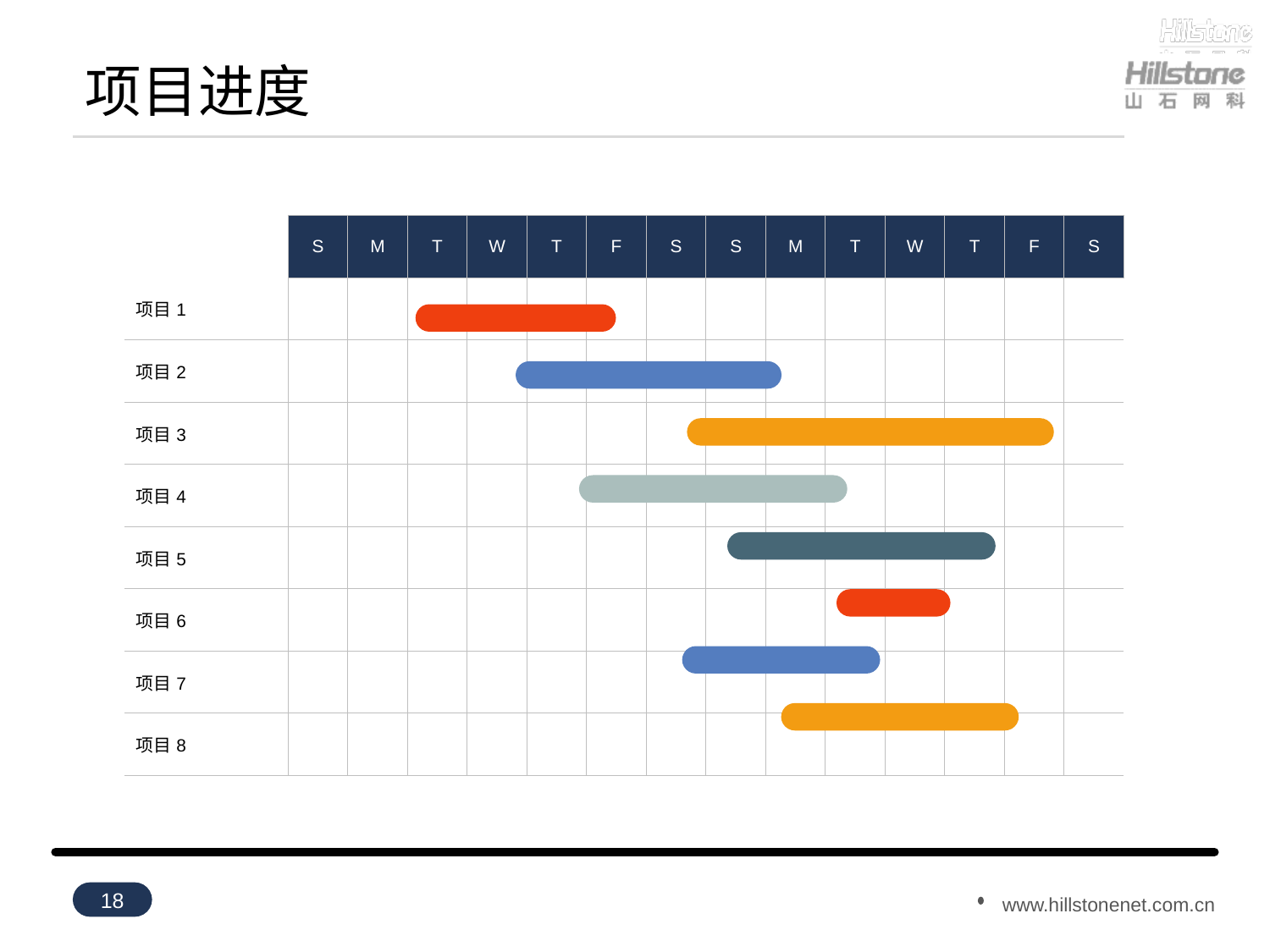

# 项目进度
|  | S | M | T | W | T | F | S | S | M | T | W | T | F | S |
| --- | --- | --- | --- | --- | --- | --- | --- | --- | --- | --- | --- | --- | --- | --- |
| 项目1 |  |  |  |  |  |  |  |  |  |  |  |  |  |  |
| 项目2 |  |  |  |  |  |  |  |  |  |  |  |  |  |  |
| 项目3 |  |  |  |  |  |  |  |  |  |  |  |  |  |  |
| 项目4 |  |  |  |  |  |  |  |  |  |  |  |  |  |  |
| 项目5 |  |  |  |  |  |  |  |  |  |  |  |  |  |  |
| 项目6 |  |  |  |  |  |  |  |  |  |  |  |  |  |  |
| 项目7 |  |  |  |  |  |  |  |  |  |  |  |  |  |  |
| 项目8 |  |  |  |  |  |  |  |  |  |  |  |  |  |  |